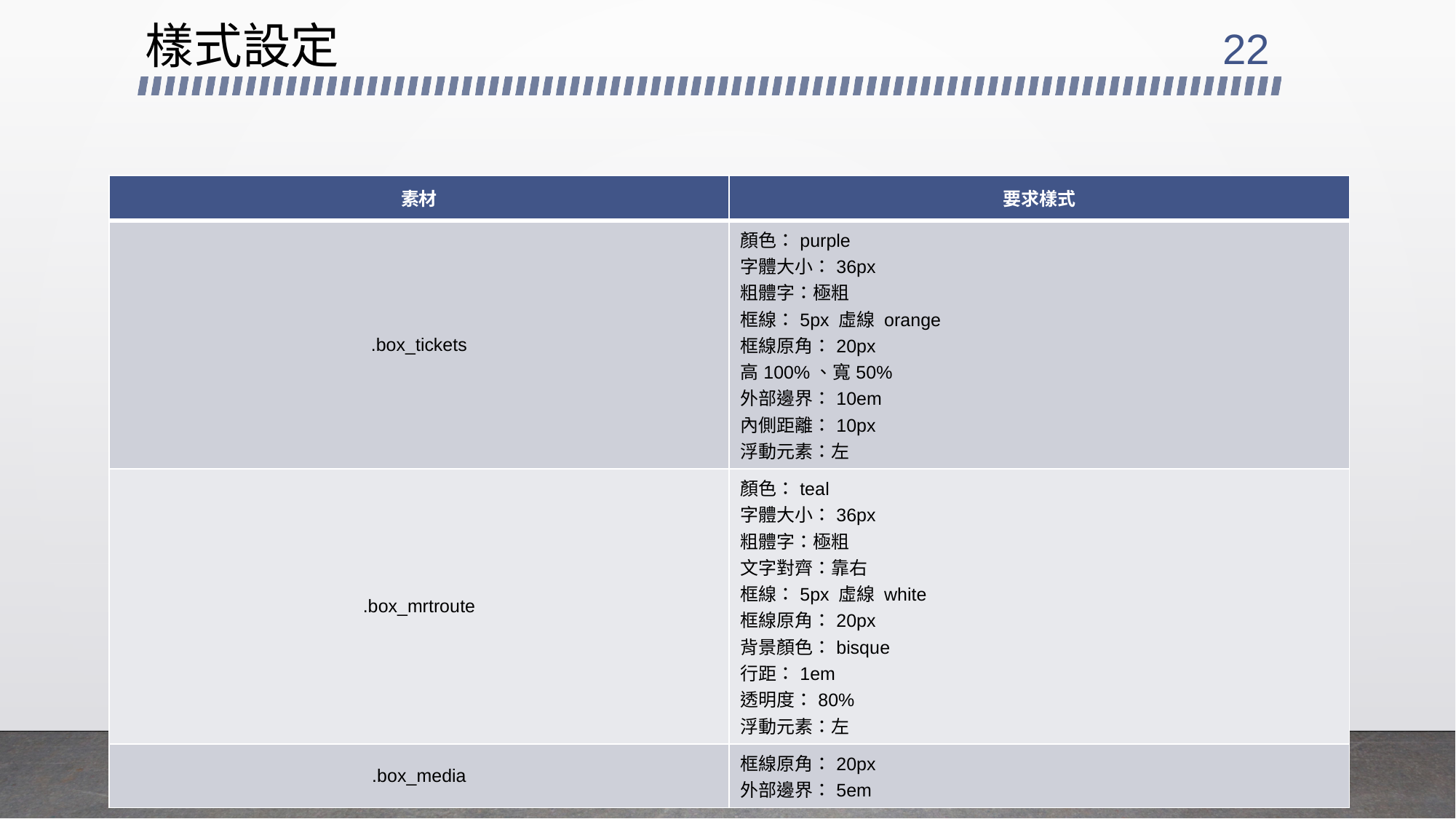

# 樣式設定
22
| 素材 | 要求樣式 |
| --- | --- |
| .box\_tickets | 顏色：purple 字體大小：36px 粗體字：極粗 框線：5px 虛線 orange 框線原角：20px 高100%、寬50% 外部邊界：10em 內側距離：10px 浮動元素：左 |
| .box\_mrtroute | 顏色：teal 字體大小：36px 粗體字：極粗 文字對齊：靠右 框線：5px 虛線 white 框線原角：20px 背景顏色：bisque 行距：1em 透明度：80% 浮動元素：左 |
| .box\_media | 框線原角：20px 外部邊界：5em |